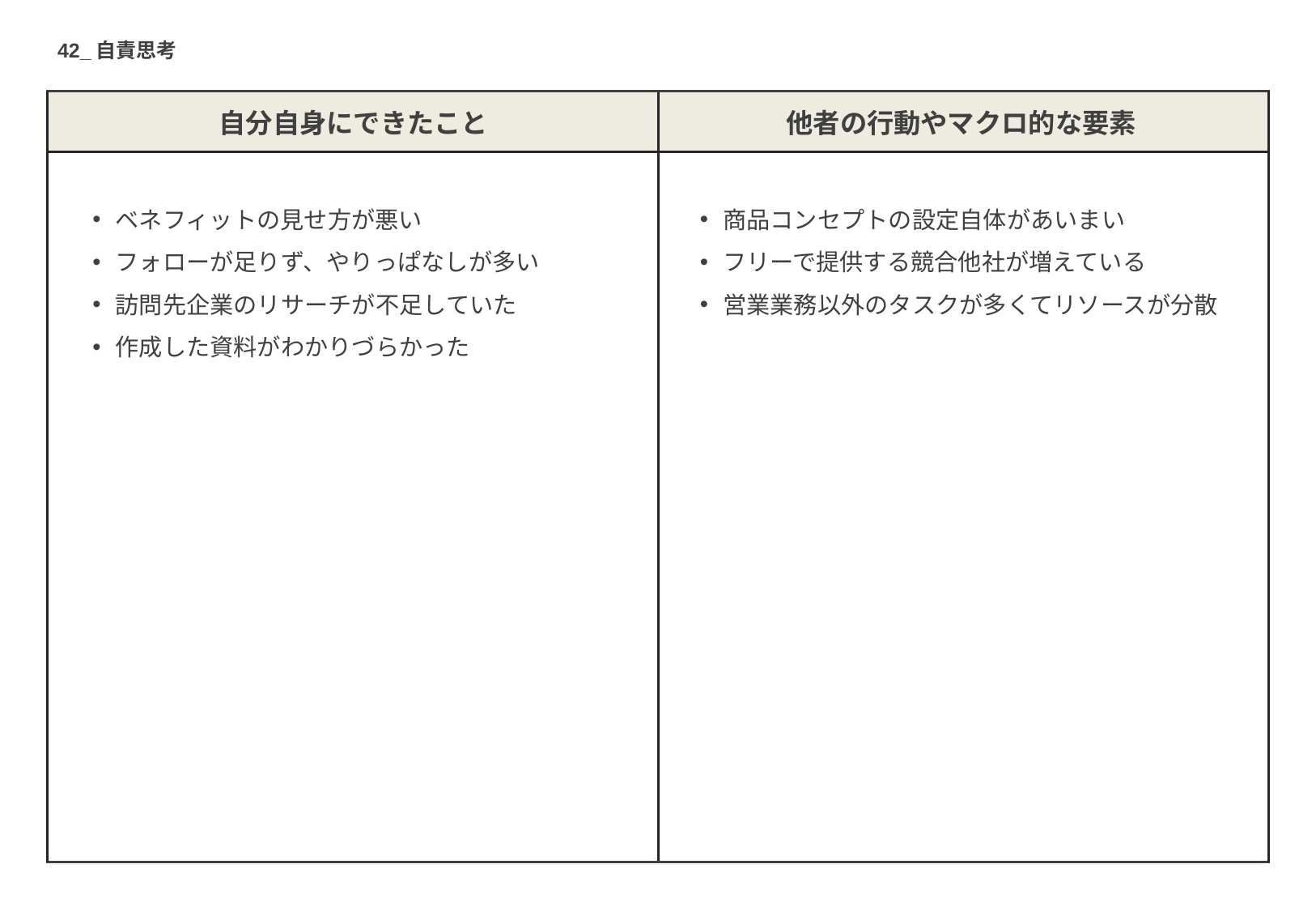

42_自責思考

自分自身にできたこと
他者の行動やマクロ的な要素
ベネフィットの見せ方が悪い
フォローが足りず、やりっぱなしが多い
訪問先企業のリサーチが不足していた
作成した資料がわかりづらかった
商品コンセプトの設定自体があいまい
フリーで提供する競合他社が増えている
営業業務以外のタスクが多くてリソースが分散